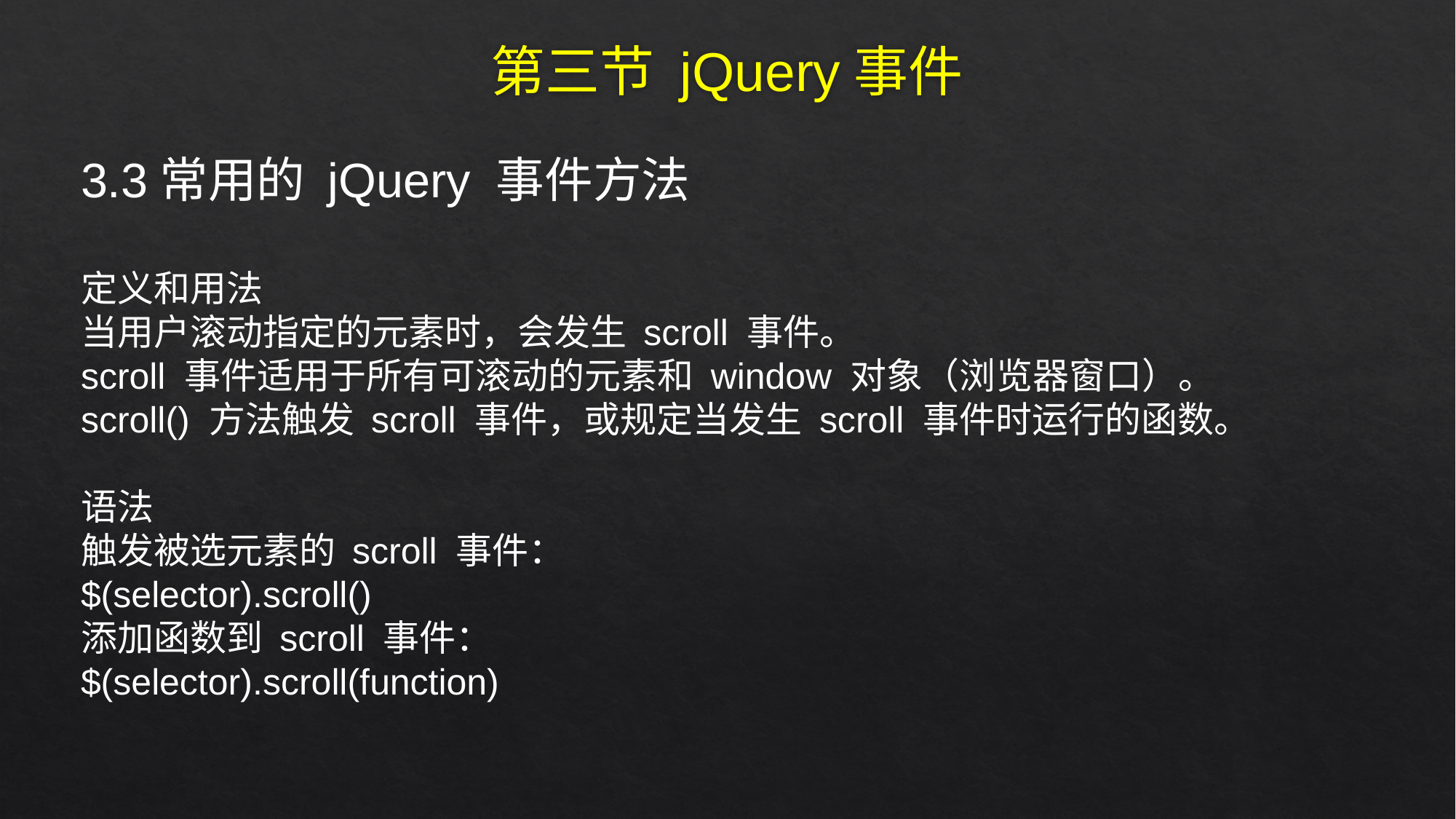

# 第三节 jQuery事件
3.3常用的 jQuery 事件方法

定义和用法
当用户滚动指定的元素时，会发生 scroll 事件。
scroll 事件适用于所有可滚动的元素和 window 对象（浏览器窗口）。
scroll() 方法触发 scroll 事件，或规定当发生 scroll 事件时运行的函数。

语法
触发被选元素的 scroll 事件：
$(selector).scroll()
添加函数到 scroll 事件：
$(selector).scroll(function)